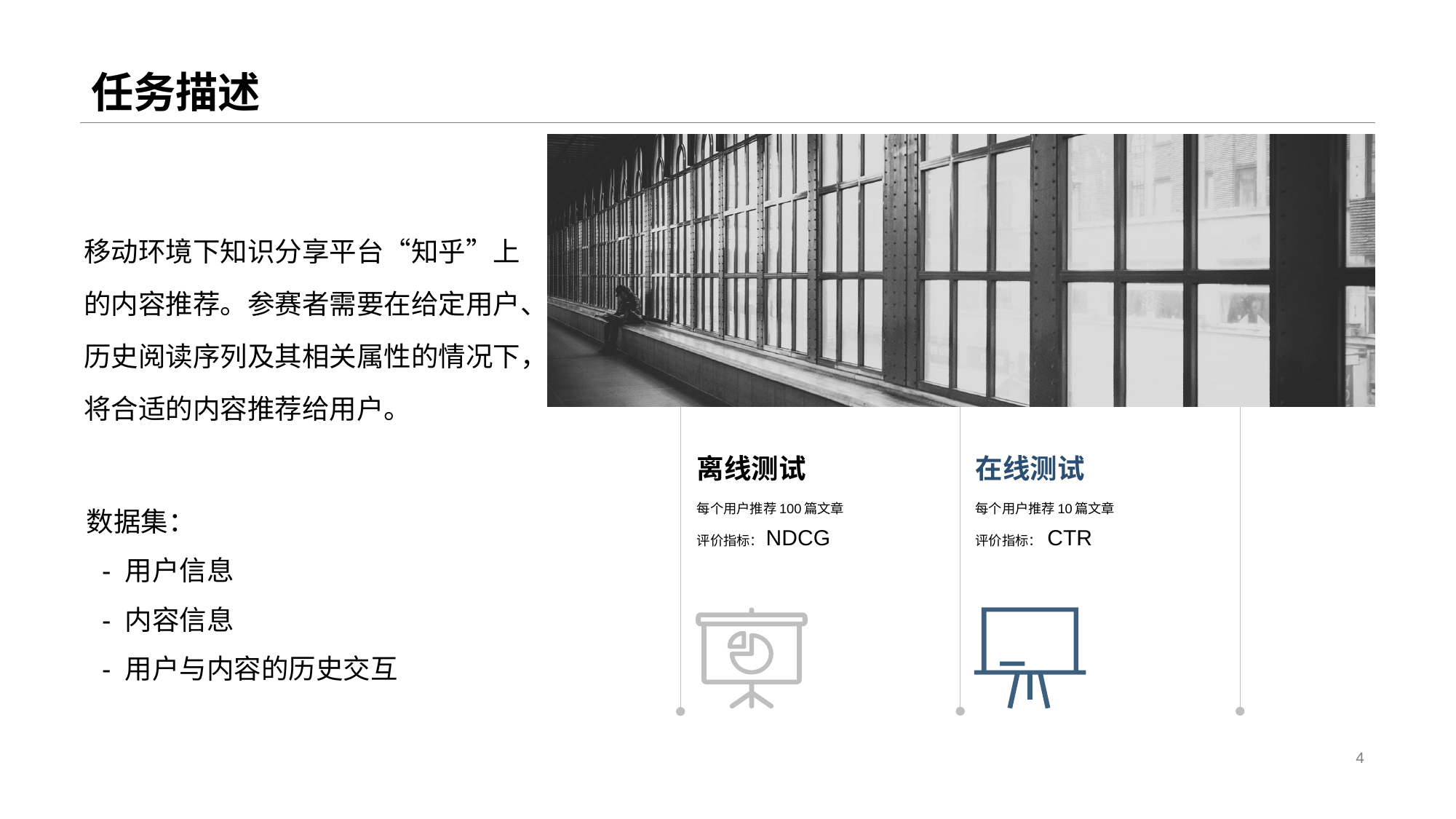

# 任务描述

移动环境下知识分享平台“知乎”上的内容推荐。参赛者需要在给定用户、历史阅读序列及其相关属性的情况下，将合适的内容推荐给用户。
离线测试
每个用户推荐100篇文章
评价指标：NDCG
在线测试
每个用户推荐10篇文章
评价指标： CTR

数据集：
  - 用户信息
  - 内容信息
  - 用户与内容的历史交互

4